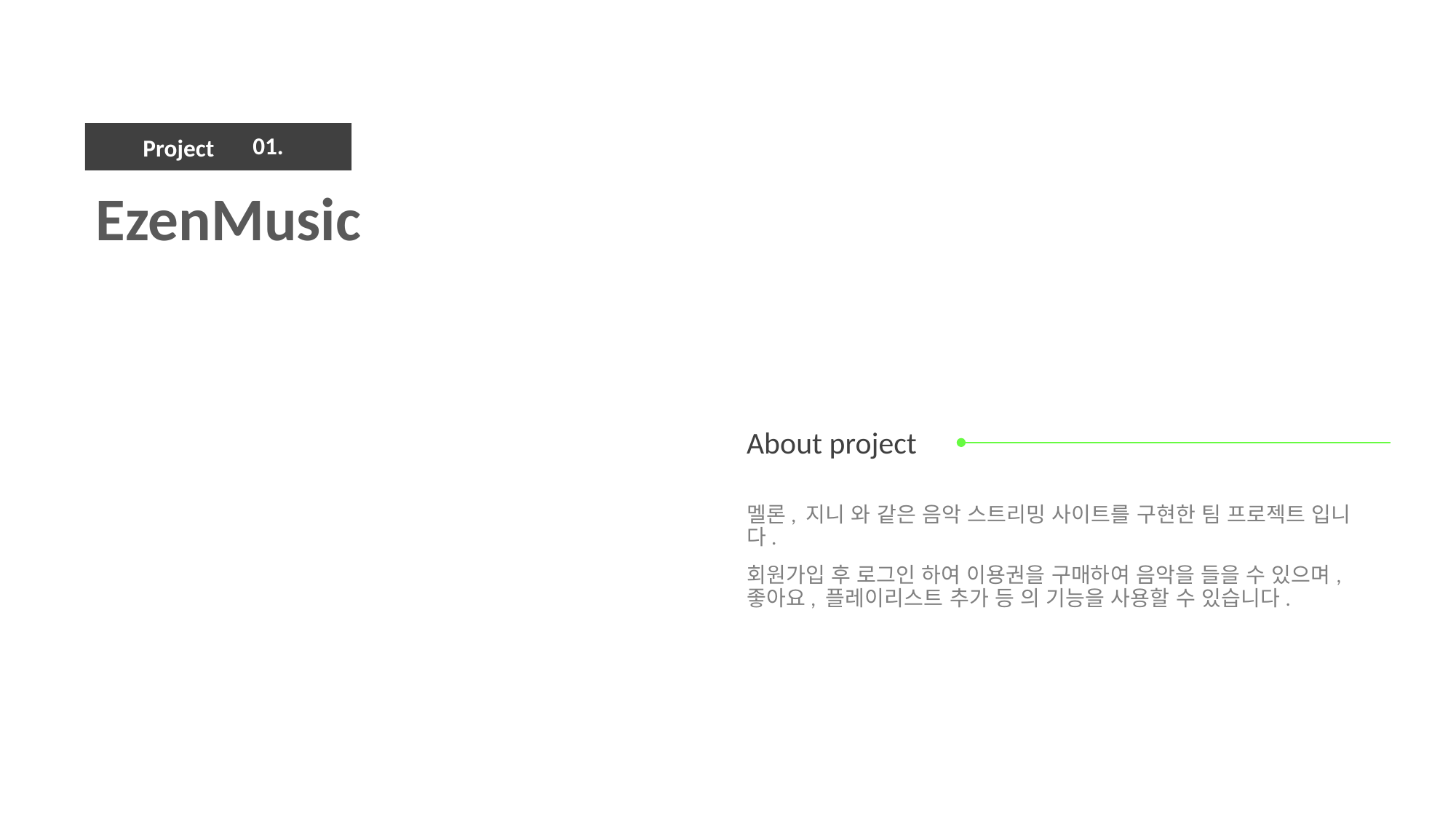

01.
EzenMusic
멜론, 지니 와 같은 음악 스트리밍 사이트를 구현한 팀 프로젝트 입니다.
회원가입 후 로그인 하여 이용권을 구매하여 음악을 들을 수 있으며, 좋아요, 플레이리스트 추가 등 의 기능을 사용할 수 있습니다.